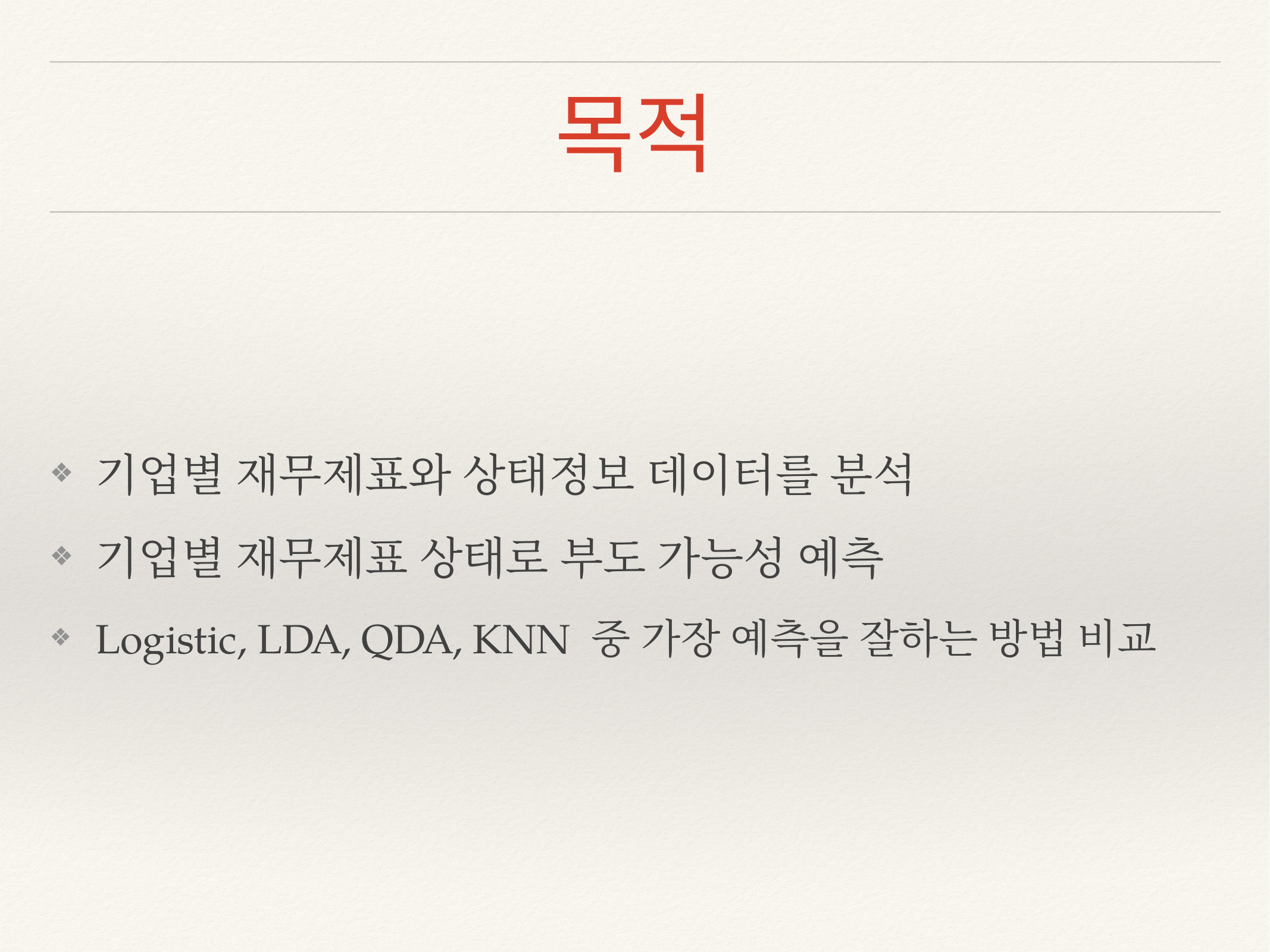

# 목적
기업별 재무제표와 상태정보 데이터를 분석
기업별 재무제표 상태로 부도 가능성 예측
Logistic, LDA, QDA, KNN 중 가장 예측을 잘하는 방법 비교